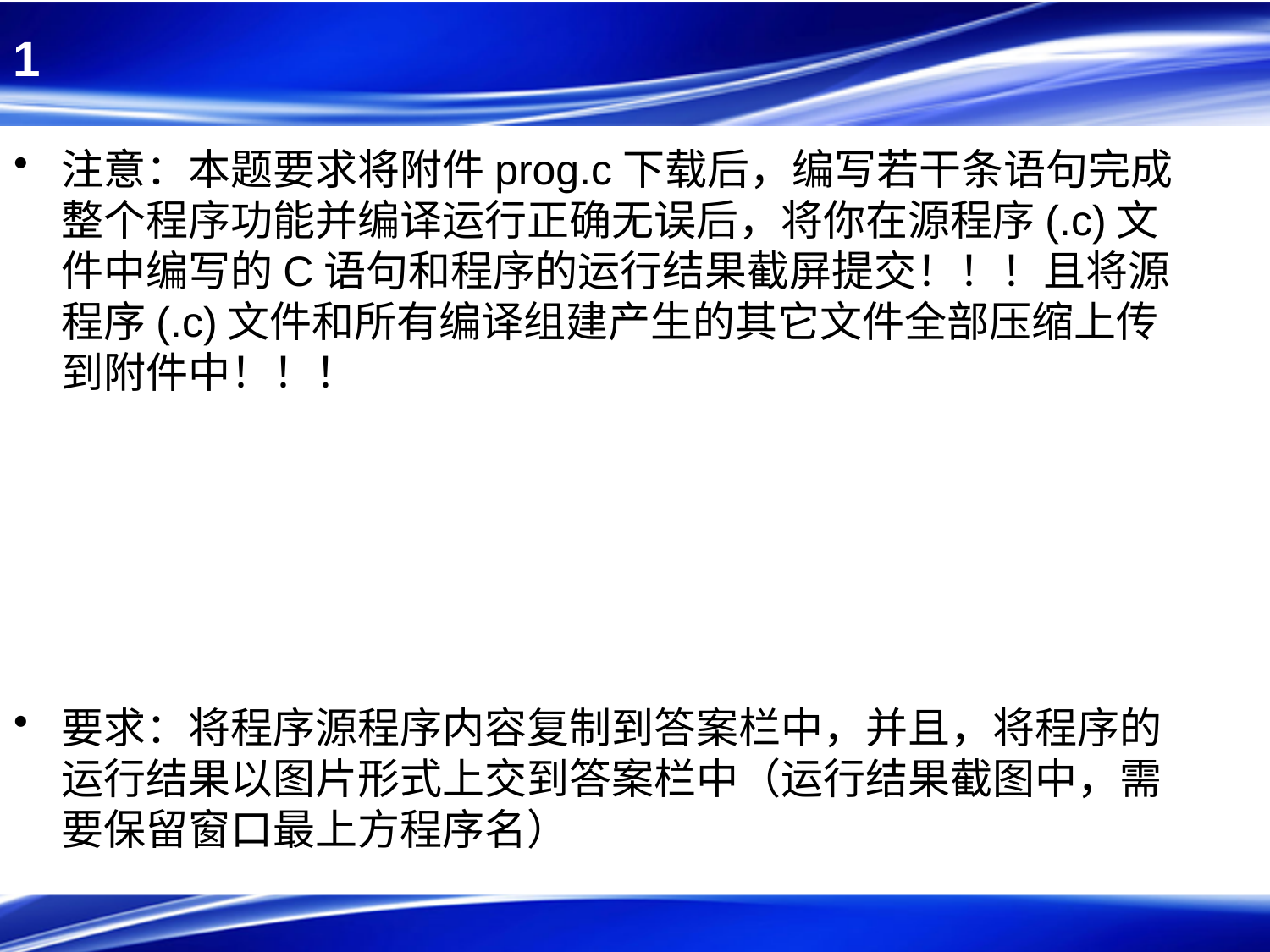

# 1
注意：本题要求将附件prog.c下载后，编写若干条语句完成整个程序功能并编译运行正确无误后，将你在源程序(.c)文件中编写的C语句和程序的运行结果截屏提交！！！且将源程序(.c)文件和所有编译组建产生的其它文件全部压缩上传到附件中！！！

要求：将程序源程序内容复制到答案栏中，并且，将程序的运行结果以图片形式上交到答案栏中（运行结果截图中，需要保留窗口最上方程序名）